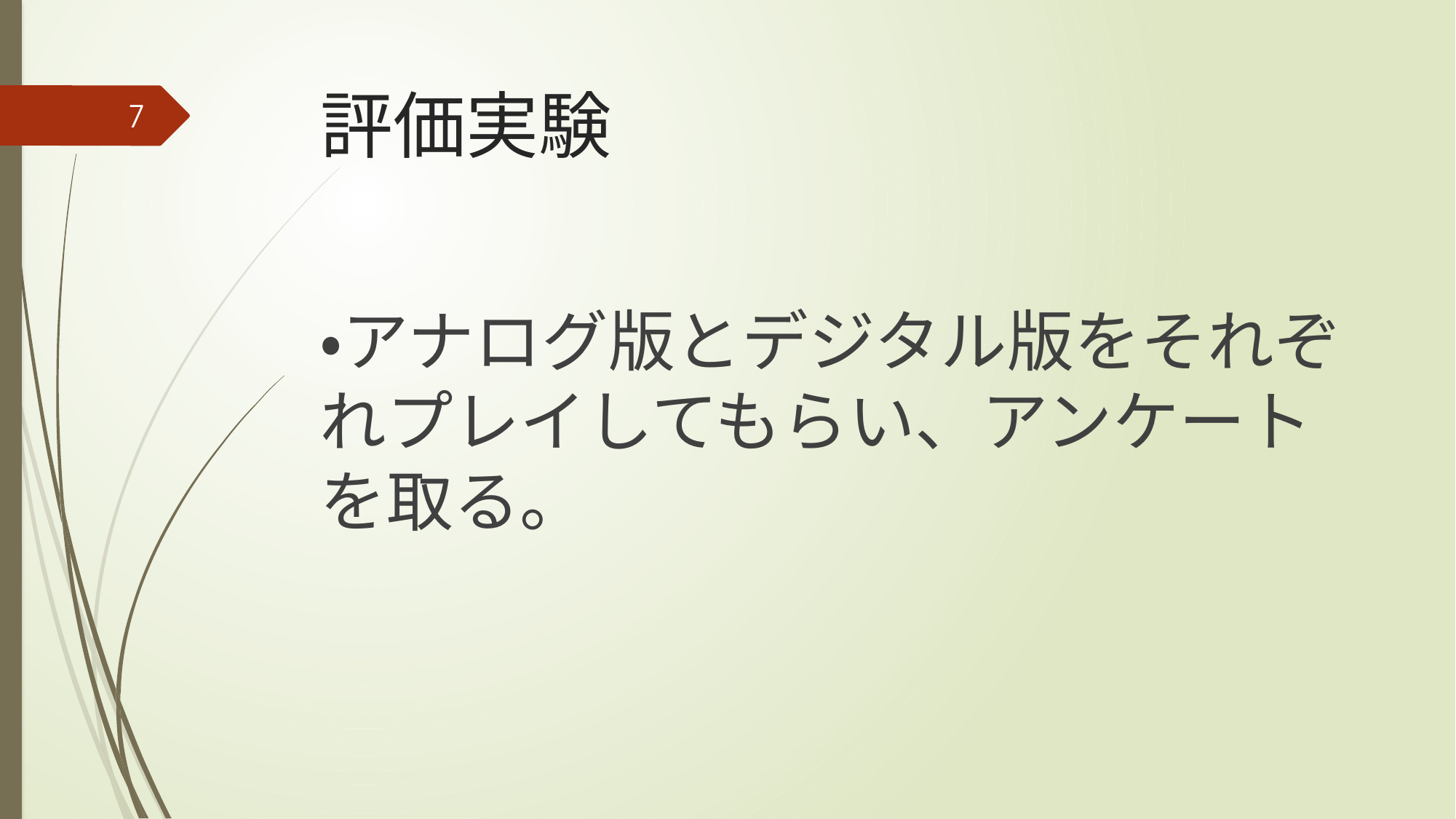

# 評価実験
7
・アナログ版とデジタル版をそれぞれプレイしてもらい、アンケートを取る。